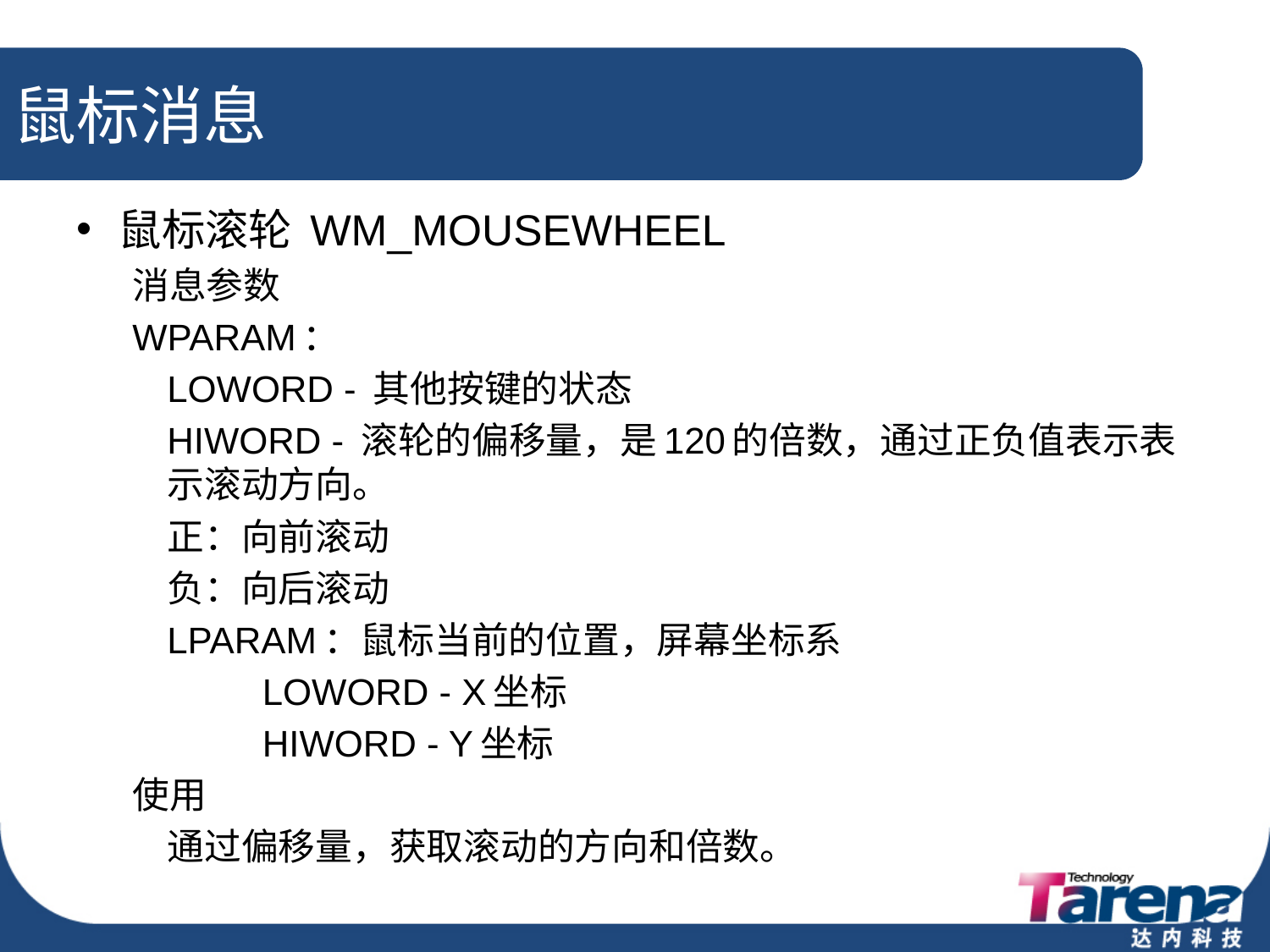

# 鼠标消息
鼠标滚轮 WM_MOUSEWHEEL
消息参数
WPARAM：
	LOWORD - 其他按键的状态
	HIWORD - 滚轮的偏移量，是120的倍数，通过正负值表示表示滚动方向。
	正：向前滚动
	负：向后滚动
	LPARAM：鼠标当前的位置，屏幕坐标系
		LOWORD - X坐标
		HIWORD - Y坐标
使用
	通过偏移量，获取滚动的方向和倍数。